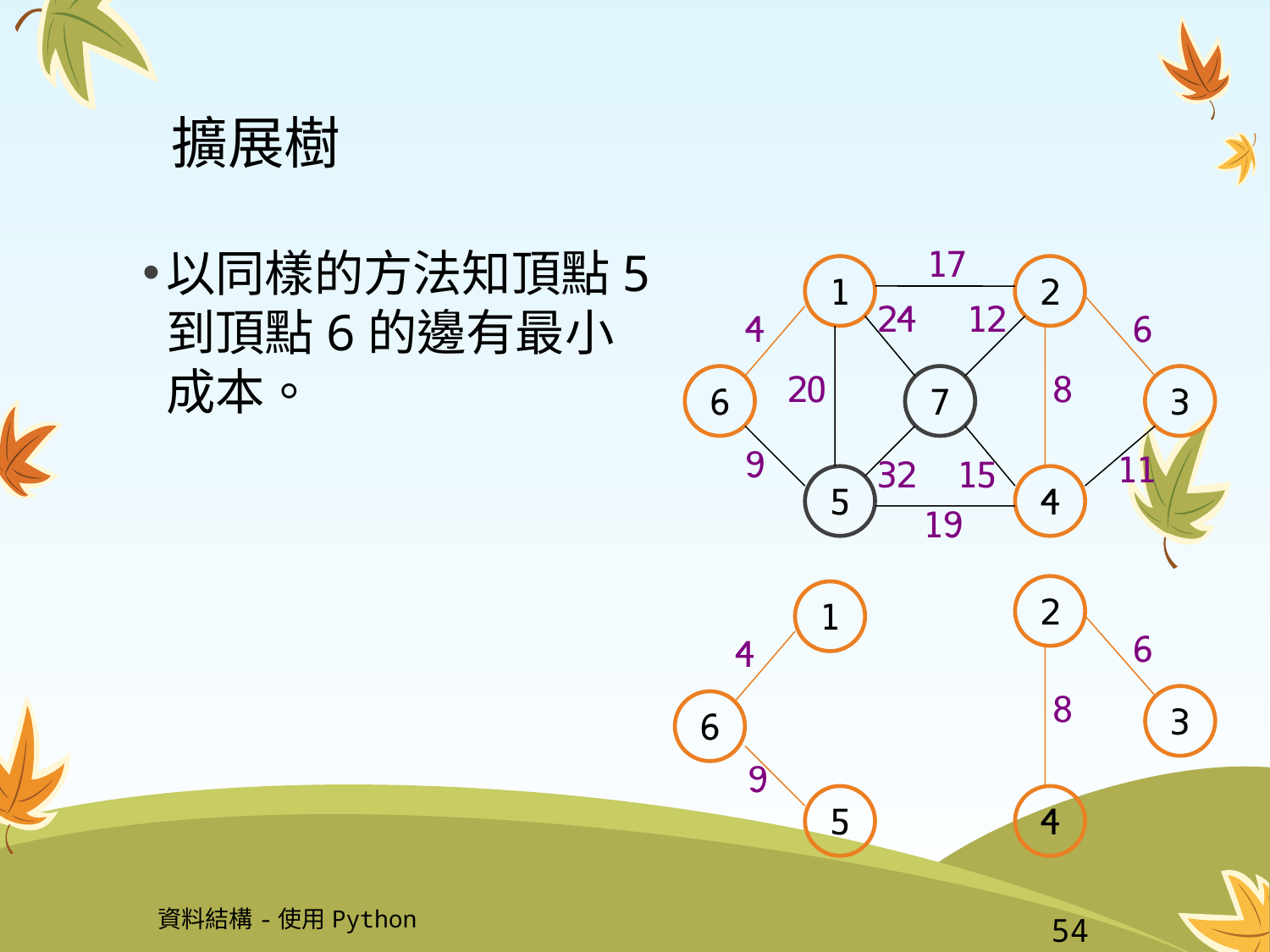

# 擴展樹
以同樣的方法知頂點5到頂點6的邊有最小成本。
17
1
2

24
12

4
6

20
8
6
7
3

9
11
32
15
5
4
19

2
1

6
4

8
3
6

9
5
4
資料結構-使用Python
54